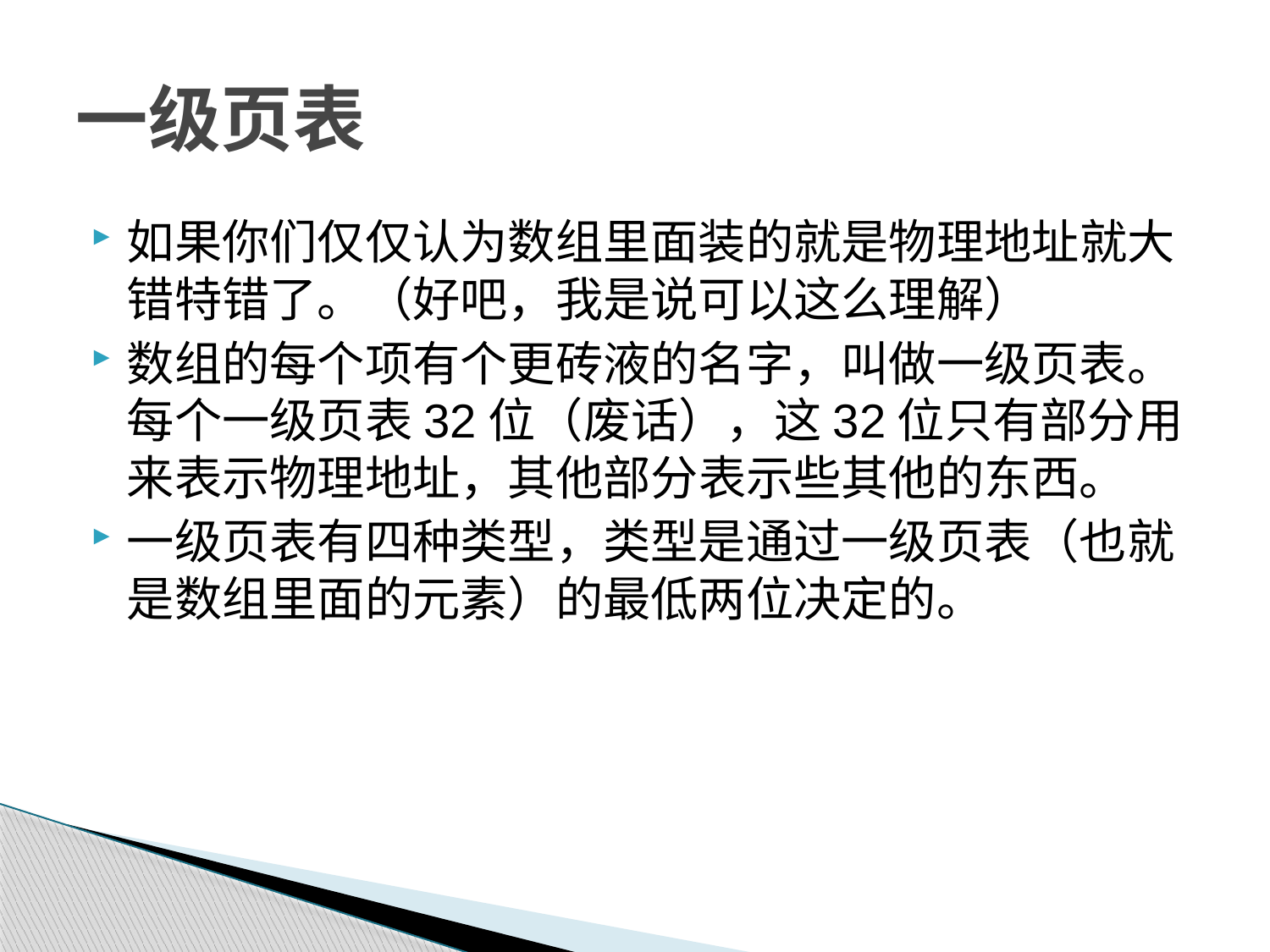

# 一级页表
如果你们仅仅认为数组里面装的就是物理地址就大错特错了。（好吧，我是说可以这么理解）
数组的每个项有个更砖液的名字，叫做一级页表。每个一级页表32位（废话），这32位只有部分用来表示物理地址，其他部分表示些其他的东西。
一级页表有四种类型，类型是通过一级页表（也就是数组里面的元素）的最低两位决定的。